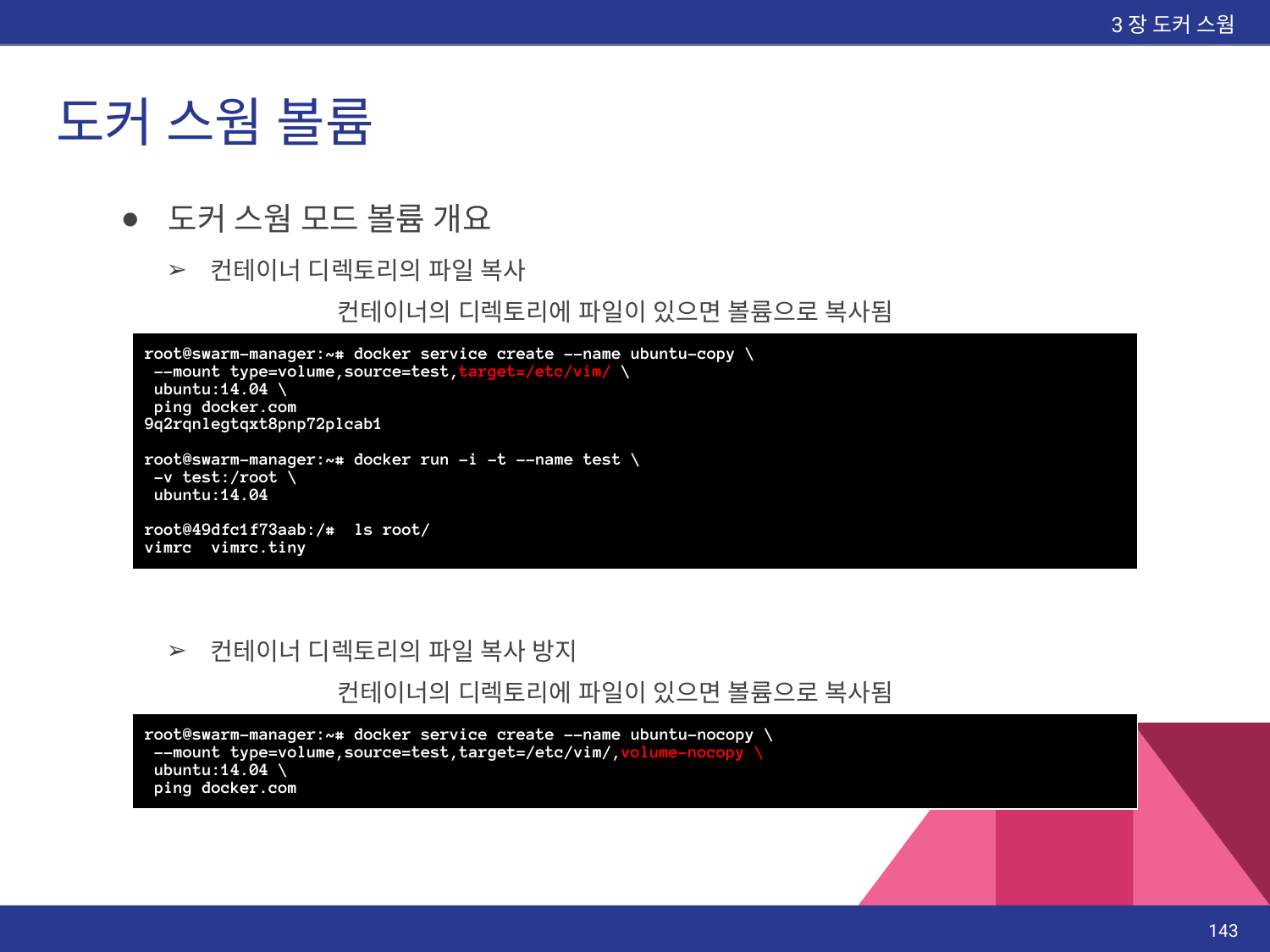

3장 도커 스웜

# 도커 스웜 볼륨
도커 스웜 모드 볼륨 개요

컨테이너 디렉토리의 파일 복사
		컨테이너의 디렉토리에 파일이 있으면 볼륨으로 복사됨
| root@swarm-manager:~# docker service create --name ubuntu-copy \ --mount type=volume,source=test,target=/etc/vim/ \ ubuntu:14.04 \ ping docker.com 9q2rqnlegtqxt8pnp72plcab1 root@swarm-manager:~# docker run -i -t --name test \ -v test:/root \ ubuntu:14.04 root@49dfc1f73aab:/# ls root/ vimrc vimrc.tiny |
| --- |
컨테이너 디렉토리의 파일 복사 방지
		컨테이너의 디렉토리에 파일이 있으면 볼륨으로 복사됨
| root@swarm-manager:~# docker service create --name ubuntu-nocopy \ --mount type=volume,source=test,target=/etc/vim/,volume-nocopy \ ubuntu:14.04 \ ping docker.com |
| --- |
143